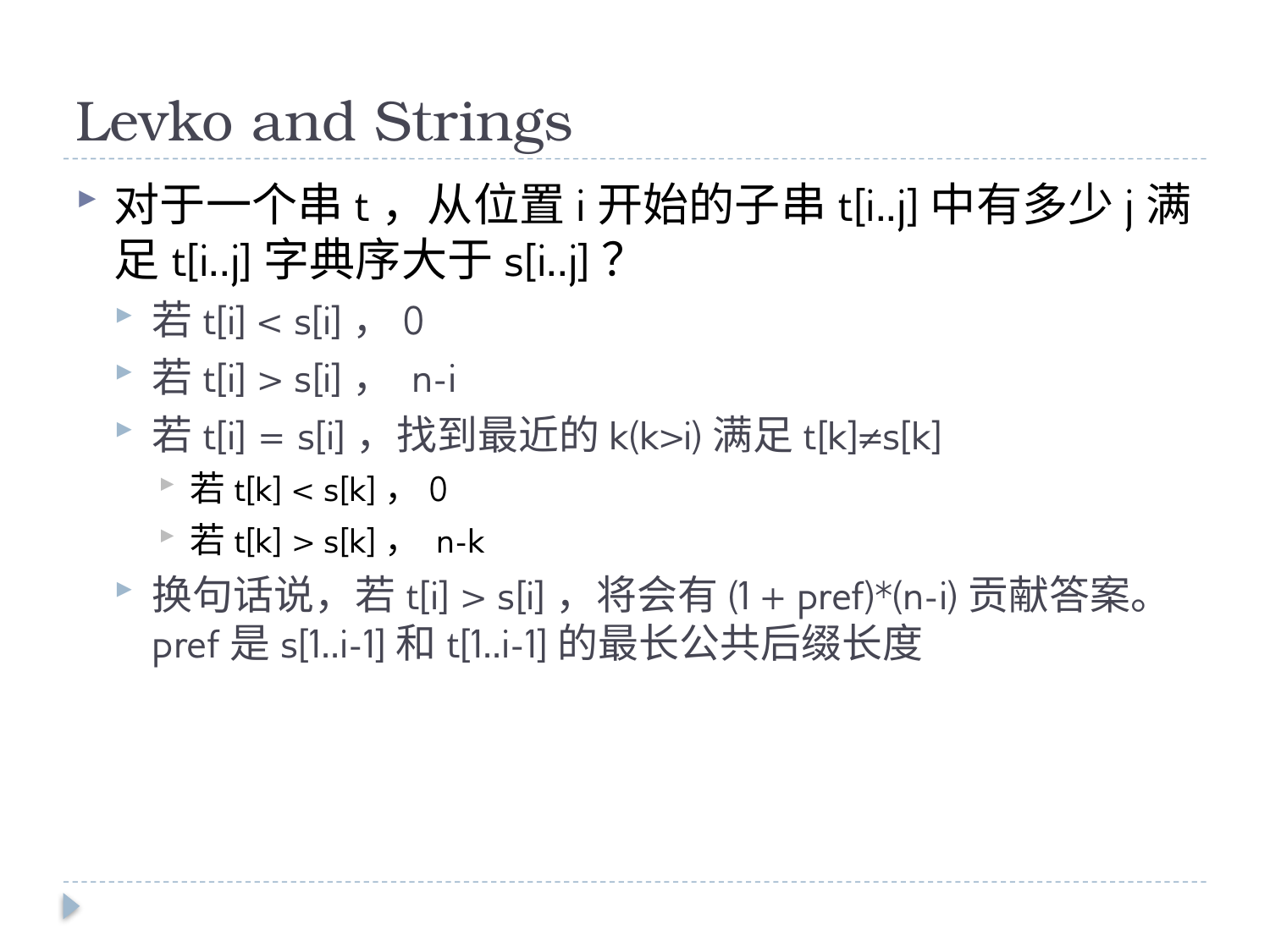

# Levko and Strings
对于一个串t，从位置i开始的子串t[i..j]中有多少j满足t[i..j]字典序大于s[i..j]？
若t[i] < s[i]，0
若t[i] > s[i]， n-i
若t[i] = s[i]，找到最近的k(k>i)满足t[k]≠s[k]
若t[k] < s[k]，0
若t[k] > s[k]， n-k
换句话说，若t[i] > s[i]，将会有(1 + pref)*(n-i)贡献答案。pref是s[1..i-1]和t[1..i-1]的最长公共后缀长度